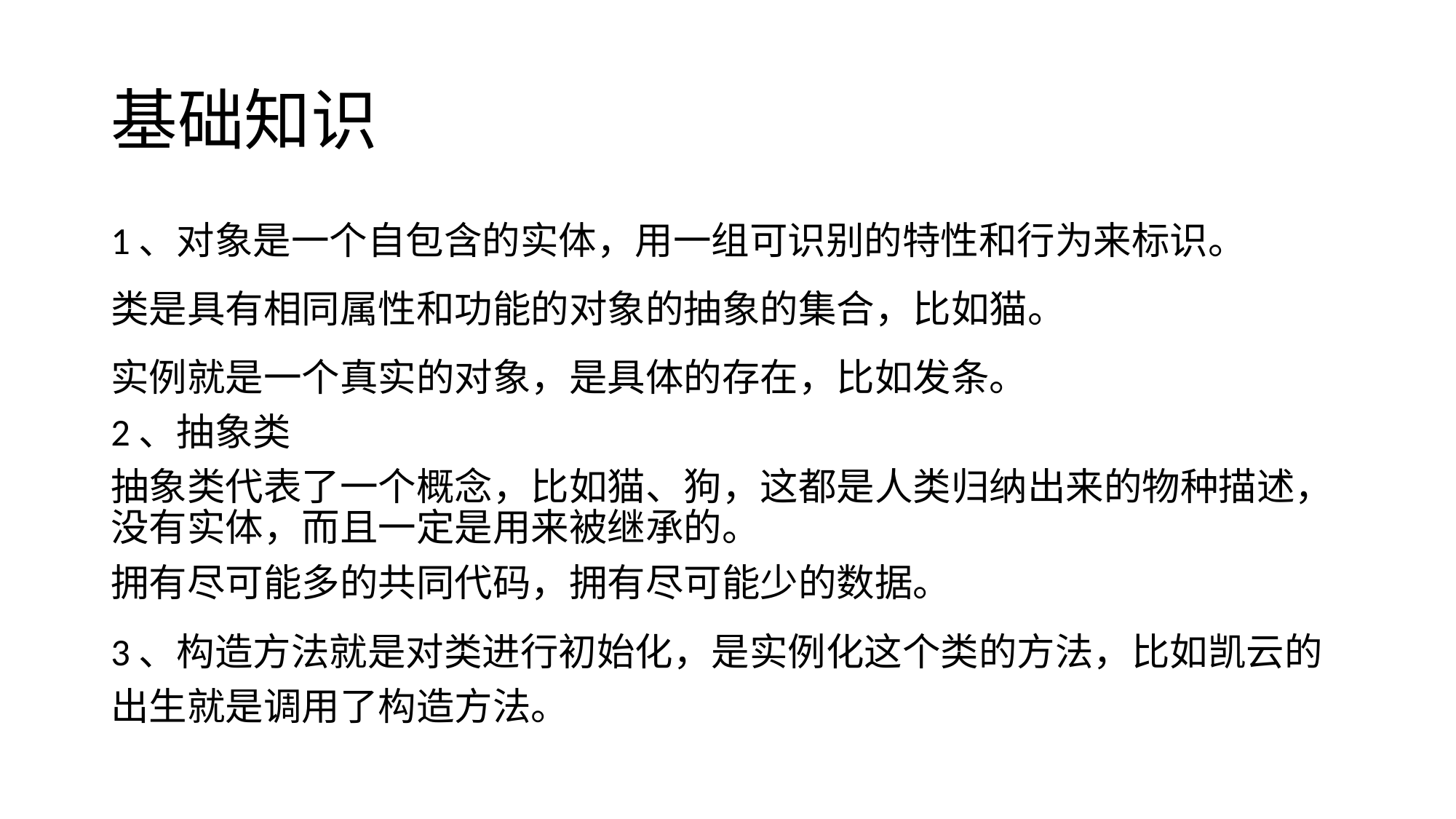

# 基础知识
1、对象是一个自包含的实体，用一组可识别的特性和行为来标识。
类是具有相同属性和功能的对象的抽象的集合，比如猫。
实例就是一个真实的对象，是具体的存在，比如发条。
2、抽象类
抽象类代表了一个概念，比如猫、狗，这都是人类归纳出来的物种描述，没有实体，而且一定是用来被继承的。
拥有尽可能多的共同代码，拥有尽可能少的数据。
3、构造方法就是对类进行初始化，是实例化这个类的方法，比如凯云的出生就是调用了构造方法。